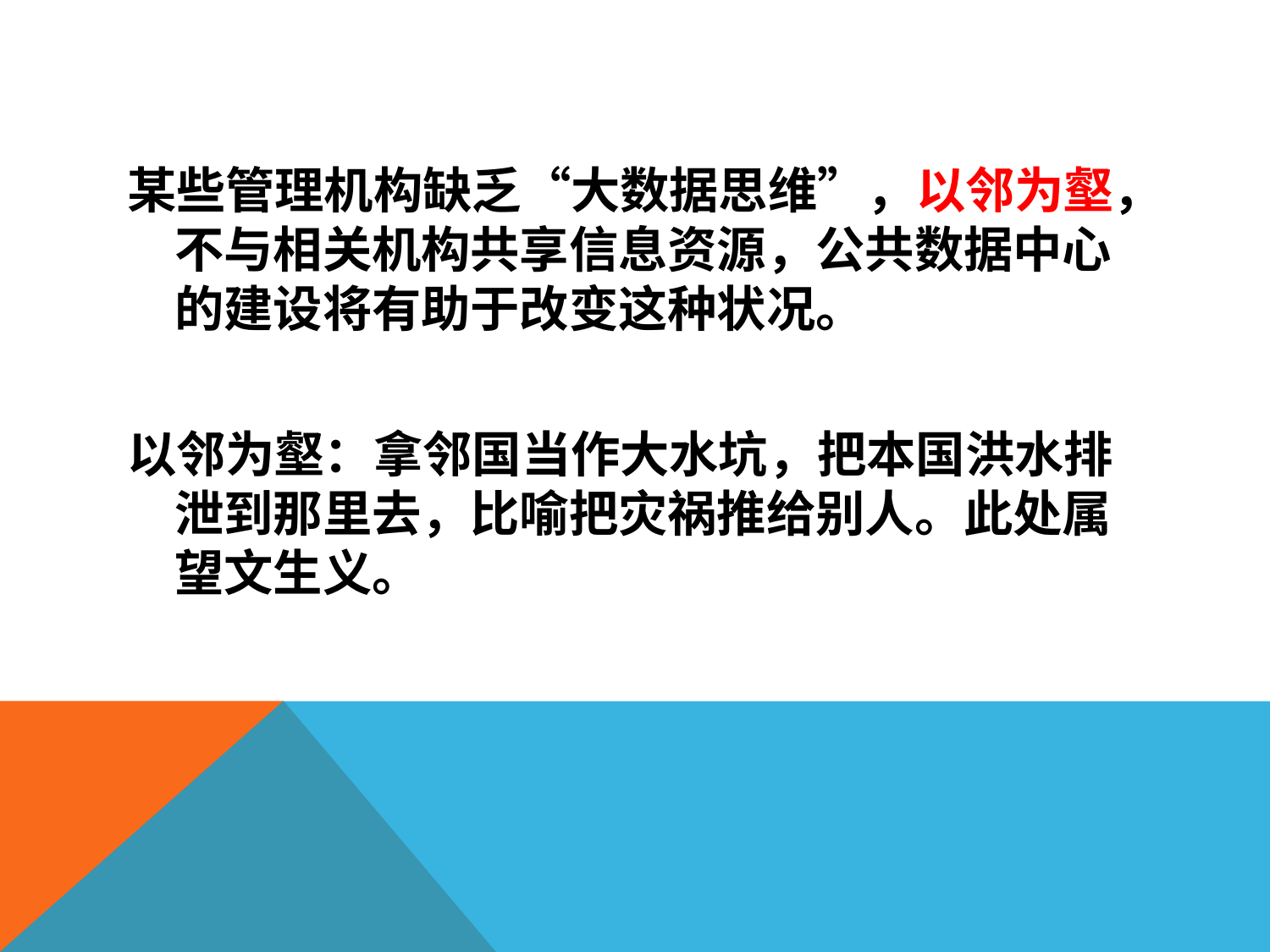

#
某些管理机构缺乏“大数据思维”，以邻为壑，不与相关机构共享信息资源，公共数据中心的建设将有助于改变这种状况。

以邻为壑：拿邻国当作大水坑，把本国洪水排泄到那里去，比喻把灾祸推给别人。此处属望文生义。